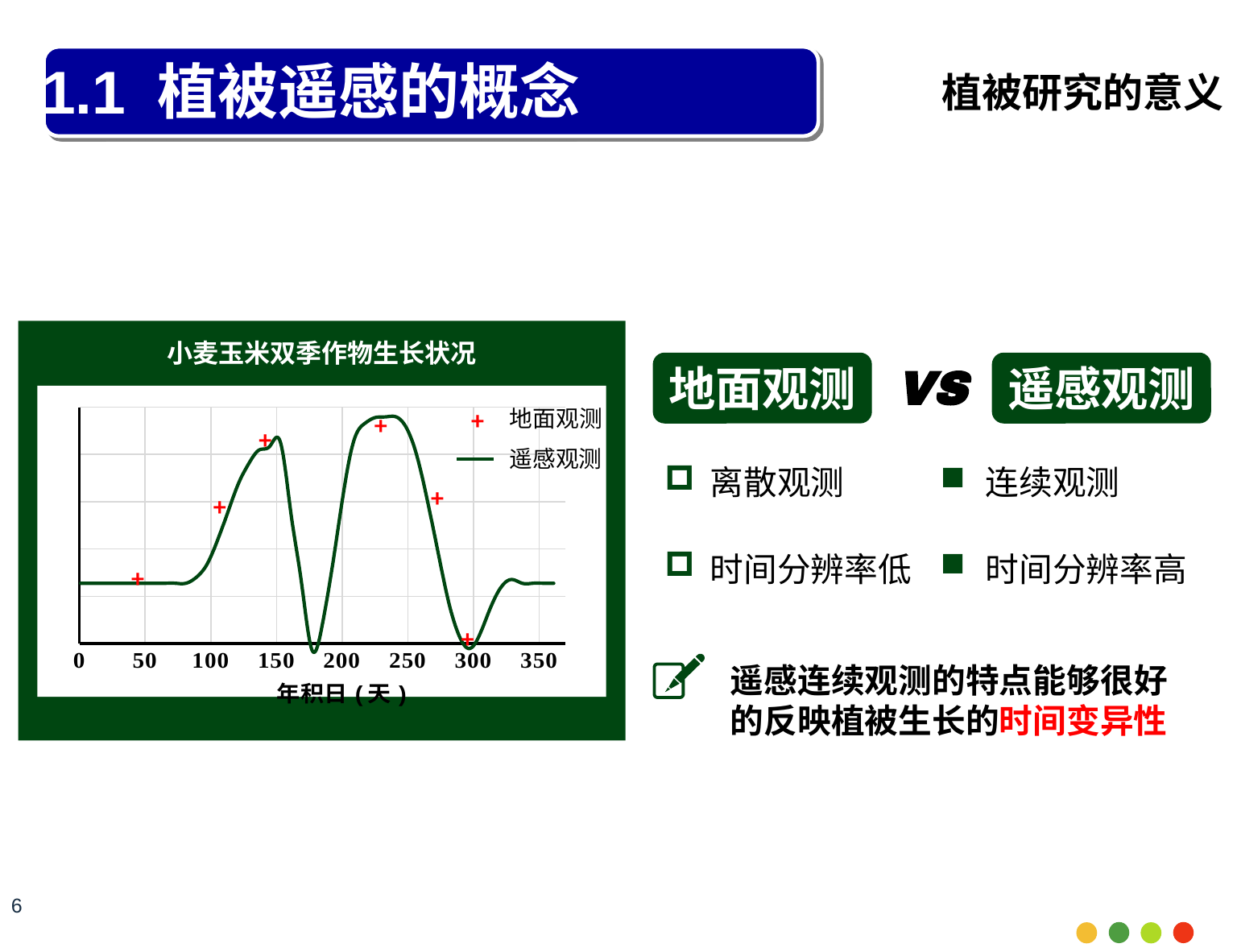

1.1 植被遥感的概念
植被研究的意义
1.1 植被遥感的概念
植被遥感研究的意义

小麦玉米双季作物生长状况
VS
地面观测
遥感观测

### Chart

| Category | 小麦玉米双季作物 |
|---|---|

### Chart

| Category | 小麦玉米双季作物 |
|---|---|
+
地面观测
遥感观测
+
+
+
+
+
+
离散观测
时间分辨率低
连续观测
时间分辨率高

遥感连续观测的特点能够很好的反映植被生长的时间变异性